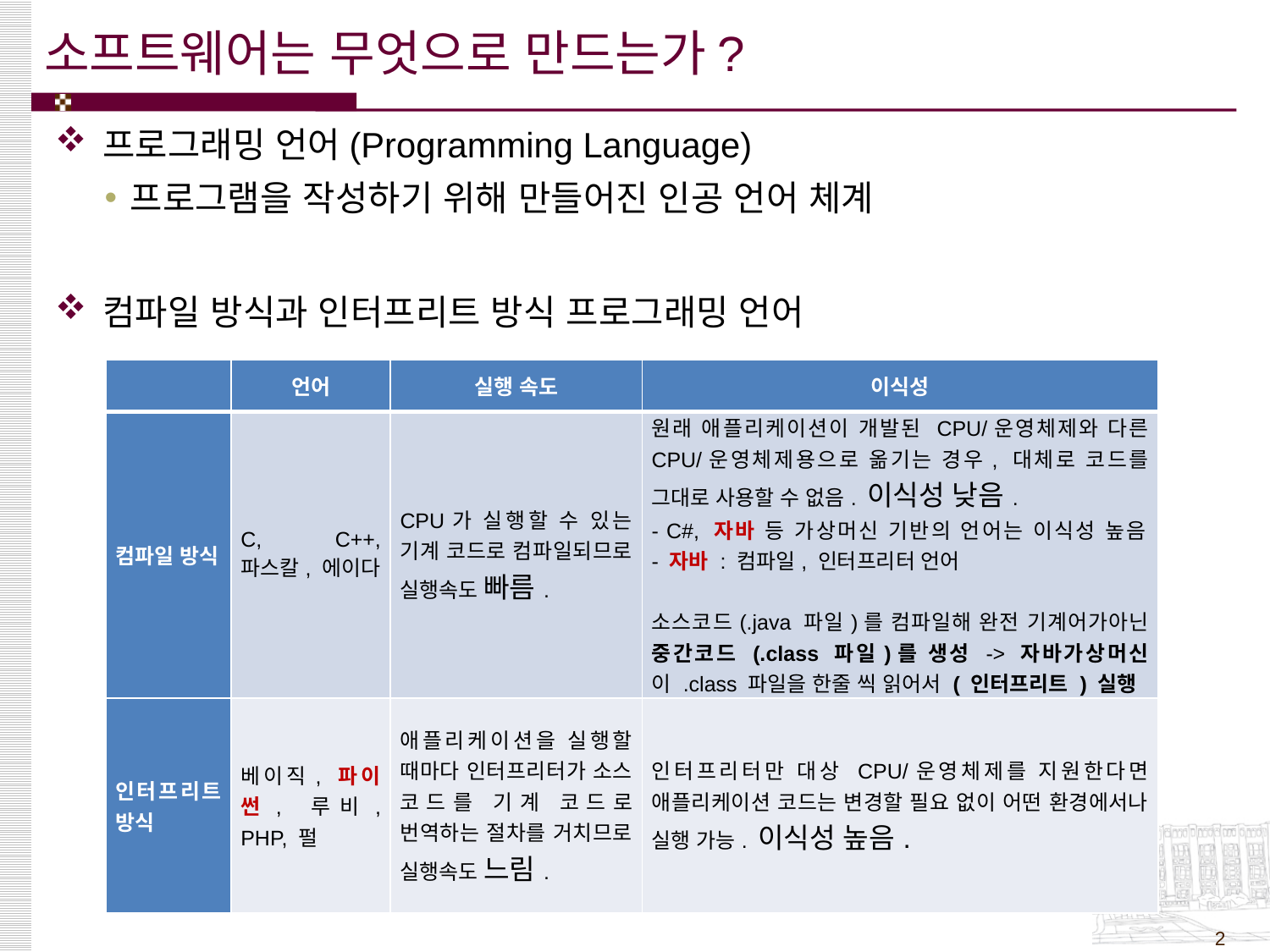

# 소프트웨어는 무엇으로 만드는가?
프로그래밍 언어(Programming Language)
프로그램을 작성하기 위해 만들어진 인공 언어 체계

컴파일 방식과 인터프리트 방식 프로그래밍 언어

|  | 언어 | 실행 속도 | 이식성 |
| --- | --- | --- | --- |
| 컴파일 방식 | C, C++, 파스칼, 에이다 | CPU가 실행할 수 있는 기계 코드로 컴파일되므로 실행속도 빠름. | 원래 애플리케이션이 개발된 CPU/운영체제와 다른 CPU/운영체제용으로 옮기는 경우, 대체로 코드를 그대로 사용할 수 없음. 이식성 낮음. - C#, 자바 등 가상머신 기반의 언어는 이식성 높음 - 자바 : 컴파일, 인터프리터 언어 소스코드(.java 파일)를 컴파일해 완전 기계어가아닌 중간코드 (.class 파일)를 생성 -> 자바가상머신이 .class 파일을 한줄 씩 읽어서 ( 인터프리트 ) 실행 |
| 인터프리트 방식 | 베이직, 파이썬, 루비, PHP, 펄 | 애플리케이션을 실행할 때마다 인터프리터가 소스 코드를 기계 코드로 번역하는 절차를 거치므로 실행속도 느림. | 인터프리터만 대상 CPU/운영체제를 지원한다면 애플리케이션 코드는 변경할 필요 없이 어떤 환경에서나 실행 가능. 이식성 높음. |